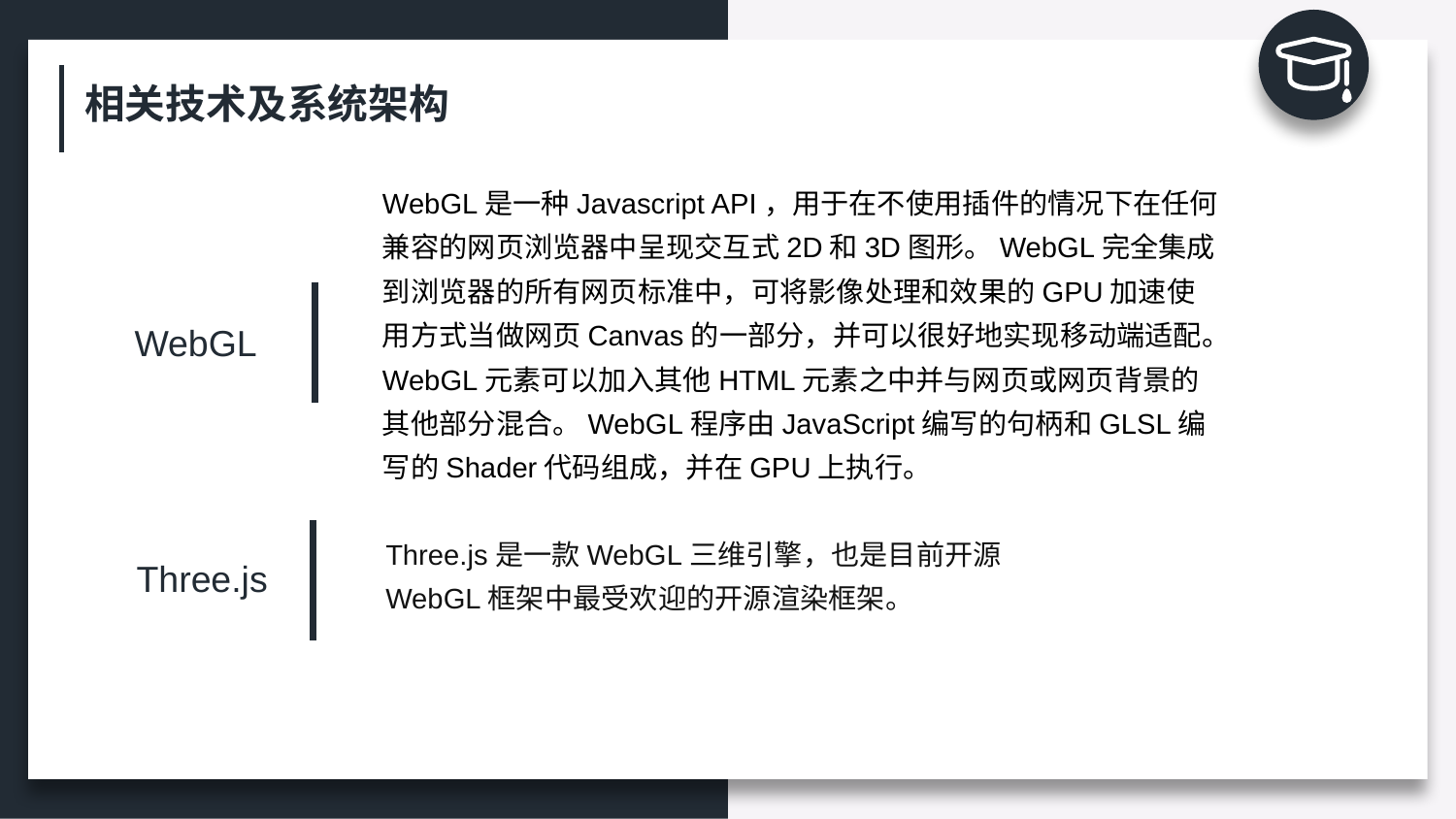

相关技术及系统架构
WebGL是一种Javascript API，用于在不使用插件的情况下在任何兼容的网页浏览器中呈现交互式2D和3D图形。WebGL完全集成到浏览器的所有网页标准中，可将影像处理和效果的GPU加速使用方式当做网页Canvas的一部分，并可以很好地实现移动端适配。WebGL元素可以加入其他HTML元素之中并与网页或网页背景的其他部分混合。WebGL程序由JavaScript编写的句柄和GLSL编写的Shader代码组成，并在GPU上执行。
WebGL
Three.js是一款WebGL三维引擎，也是目前开源WebGL框架中最受欢迎的开源渲染框架。
Three.js